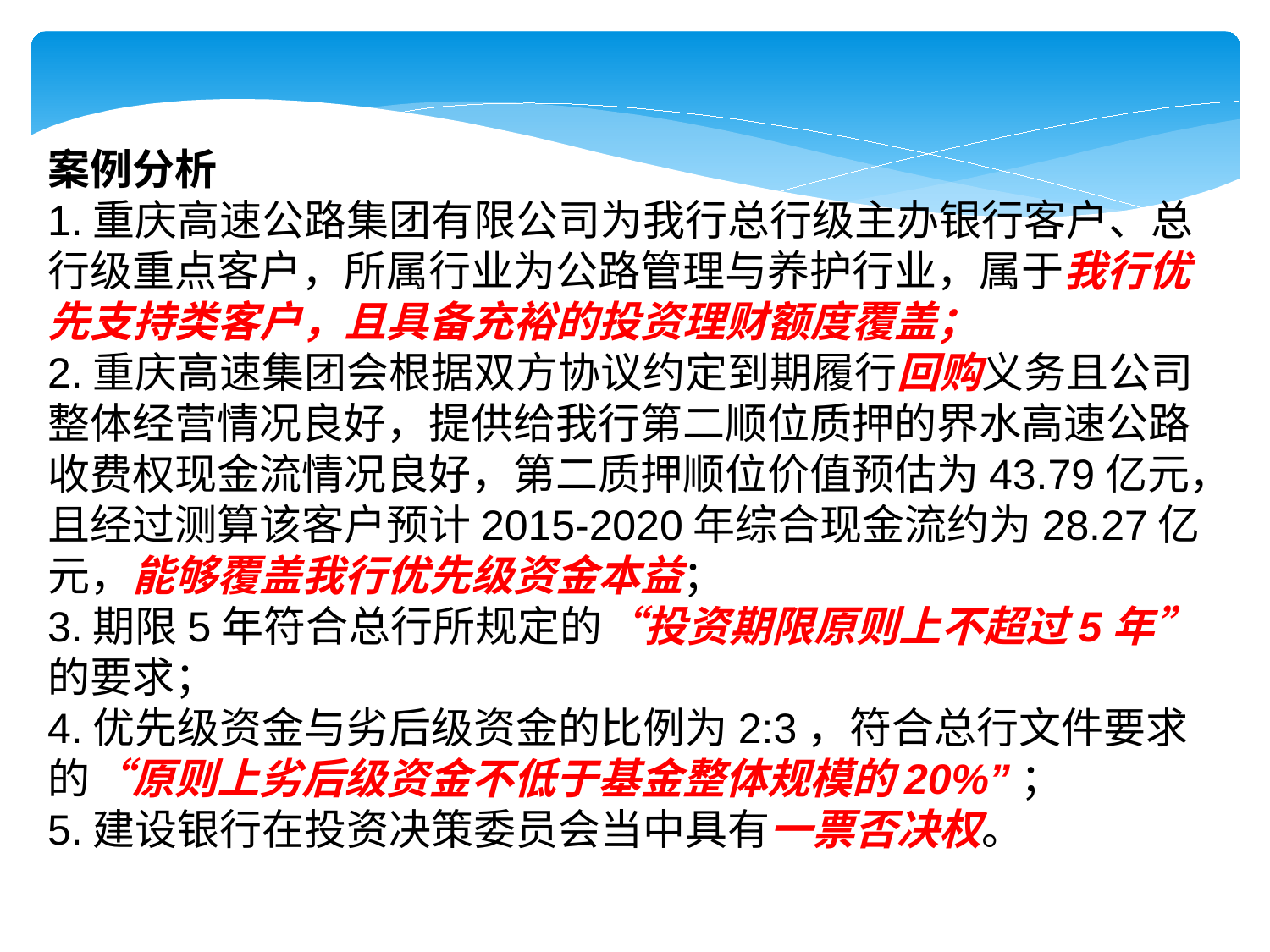

案例分析
1.重庆高速公路集团有限公司为我行总行级主办银行客户、总行级重点客户，所属行业为公路管理与养护行业，属于我行优先支持类客户，且具备充裕的投资理财额度覆盖；
2.重庆高速集团会根据双方协议约定到期履行回购义务且公司整体经营情况良好，提供给我行第二顺位质押的界水高速公路收费权现金流情况良好，第二质押顺位价值预估为43.79亿元，且经过测算该客户预计2015-2020年综合现金流约为28.27亿元，能够覆盖我行优先级资金本益；
3.期限5年符合总行所规定的“投资期限原则上不超过5年”的要求；
4.优先级资金与劣后级资金的比例为2:3，符合总行文件要求的“原则上劣后级资金不低于基金整体规模的20%”；
5.建设银行在投资决策委员会当中具有一票否决权。